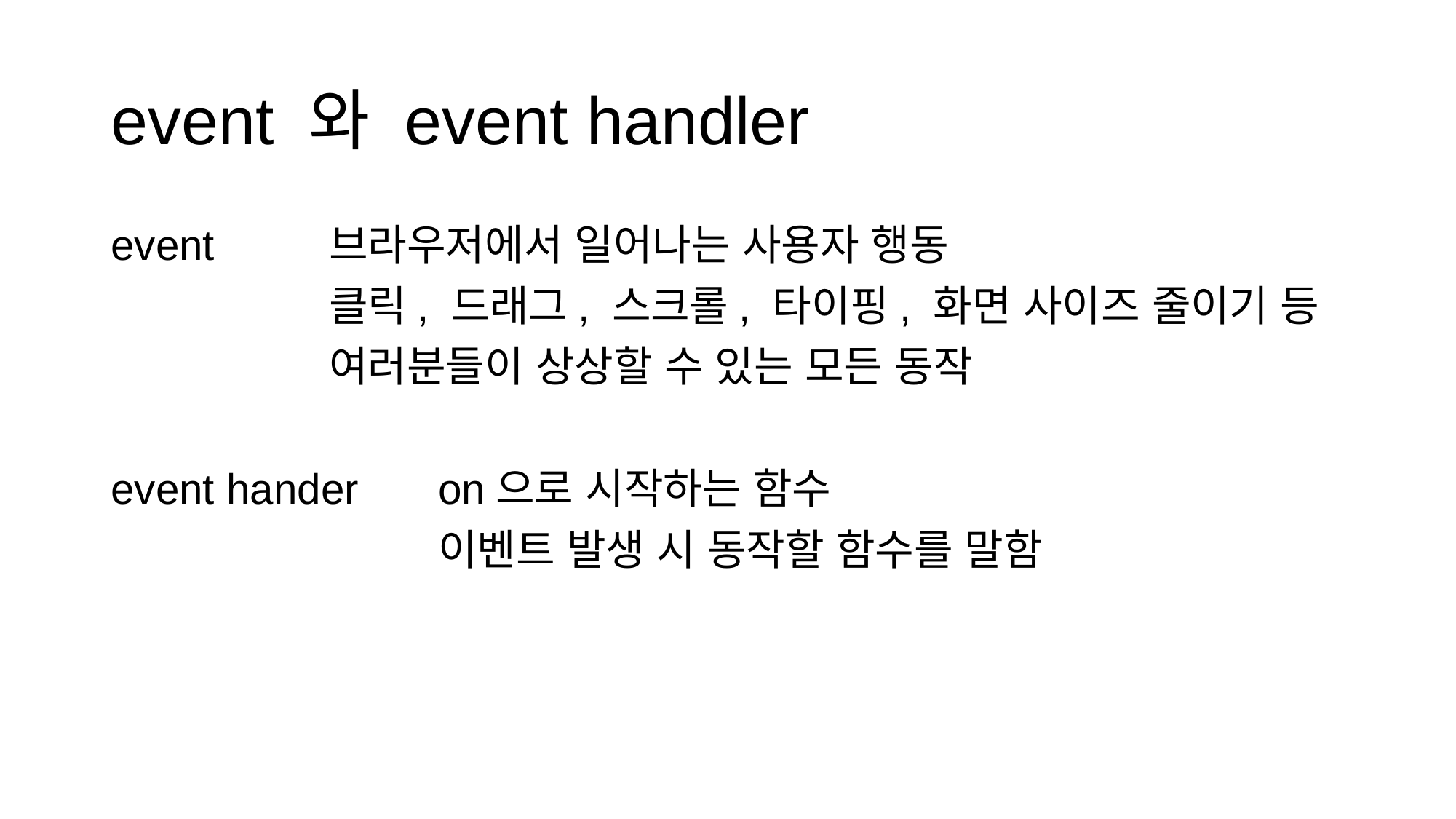

# event 와 event handler
event		브라우저에서 일어나는 사용자 행동
		클릭, 드래그, 스크롤, 타이핑, 화면 사이즈 줄이기 등
		여러분들이 상상할 수 있는 모든 동작

event hander	on으로 시작하는 함수
			이벤트 발생 시 동작할 함수를 말함